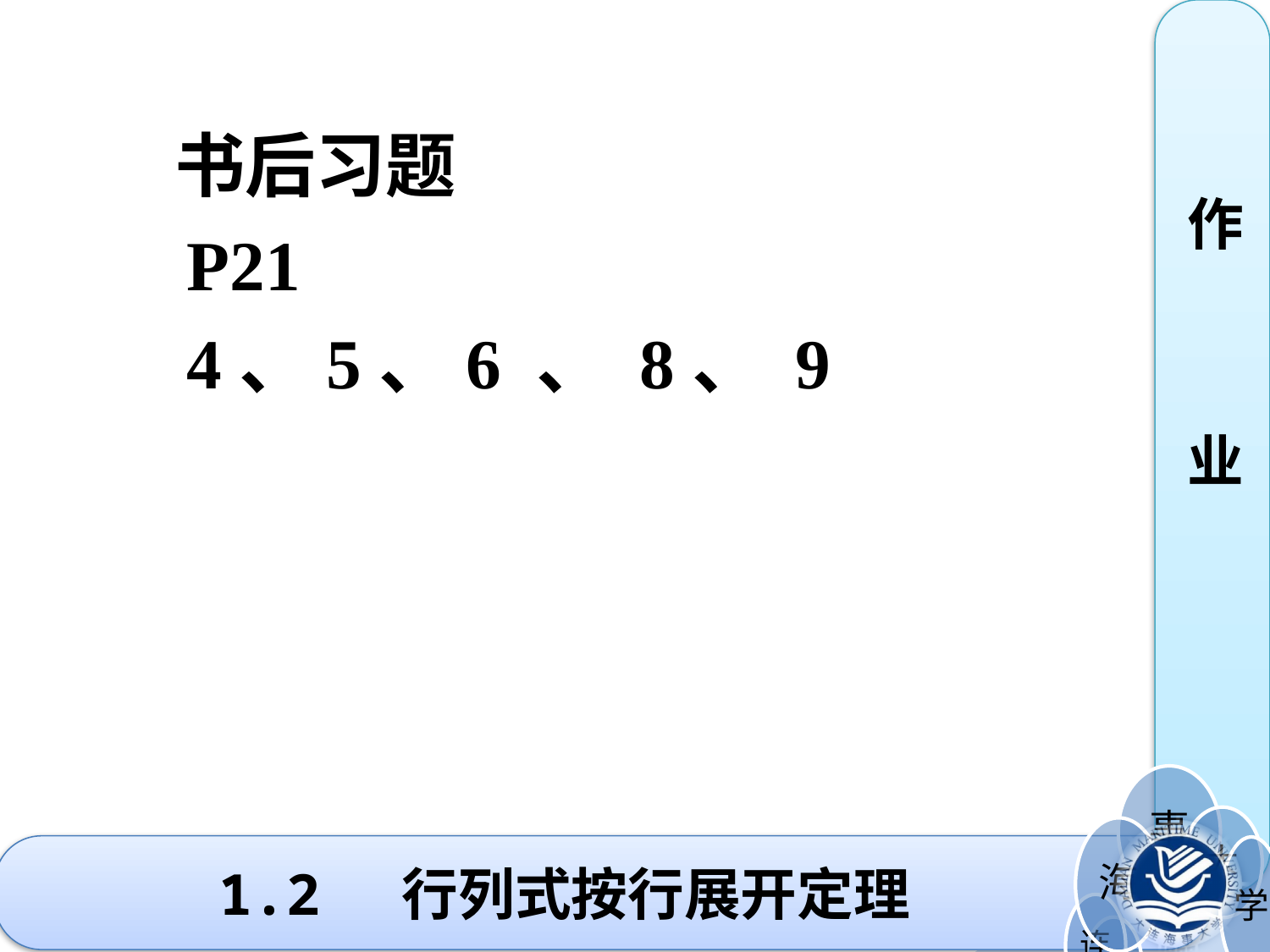

书后习题
         P21
         4、5、6 、 8、 9

作

业
# 1.2  行列式按行展开定理